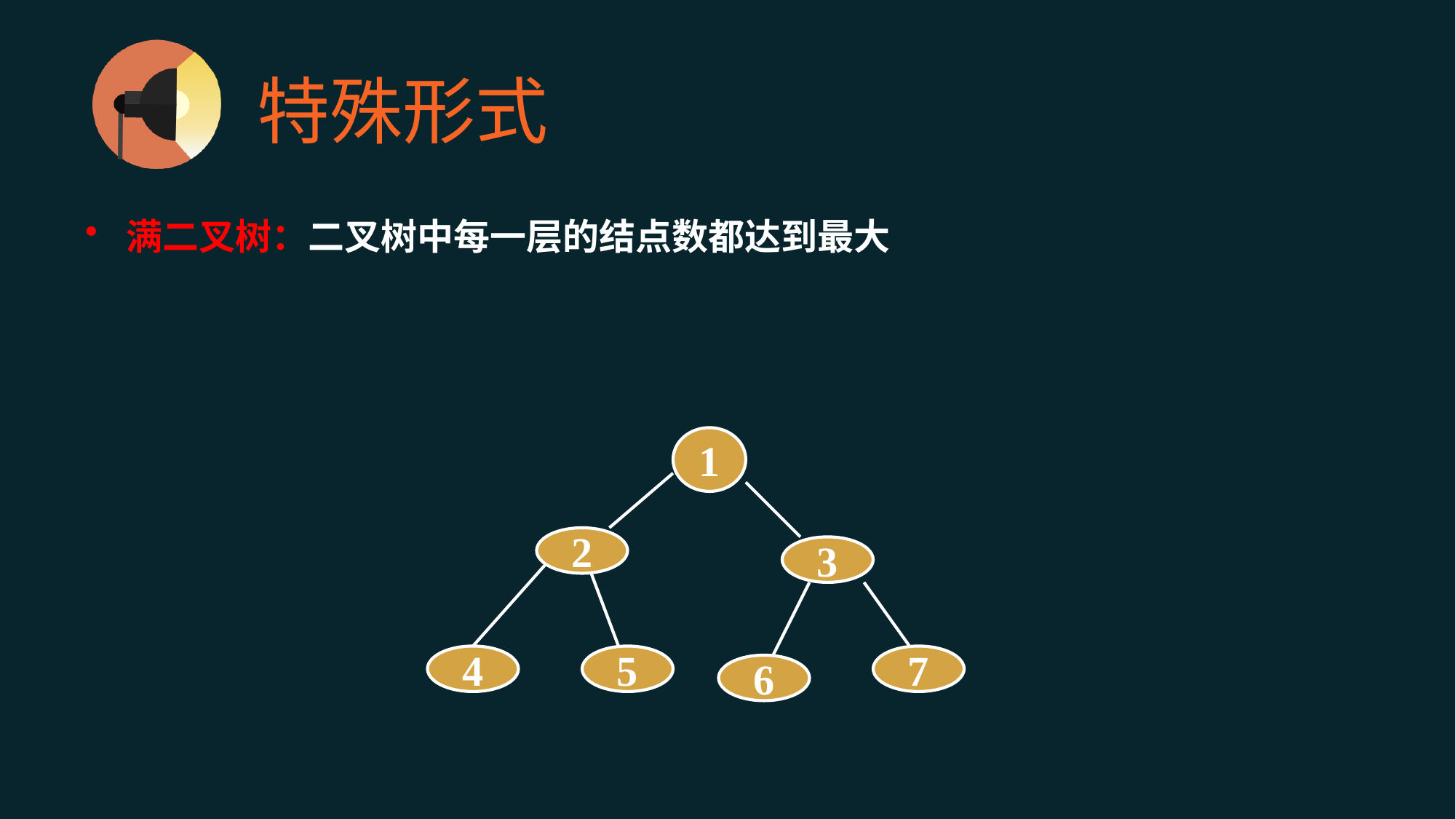

# 特殊形式
满二叉树：二叉树中每一层的结点数都达到最大

1

2
3

4
5
7
6